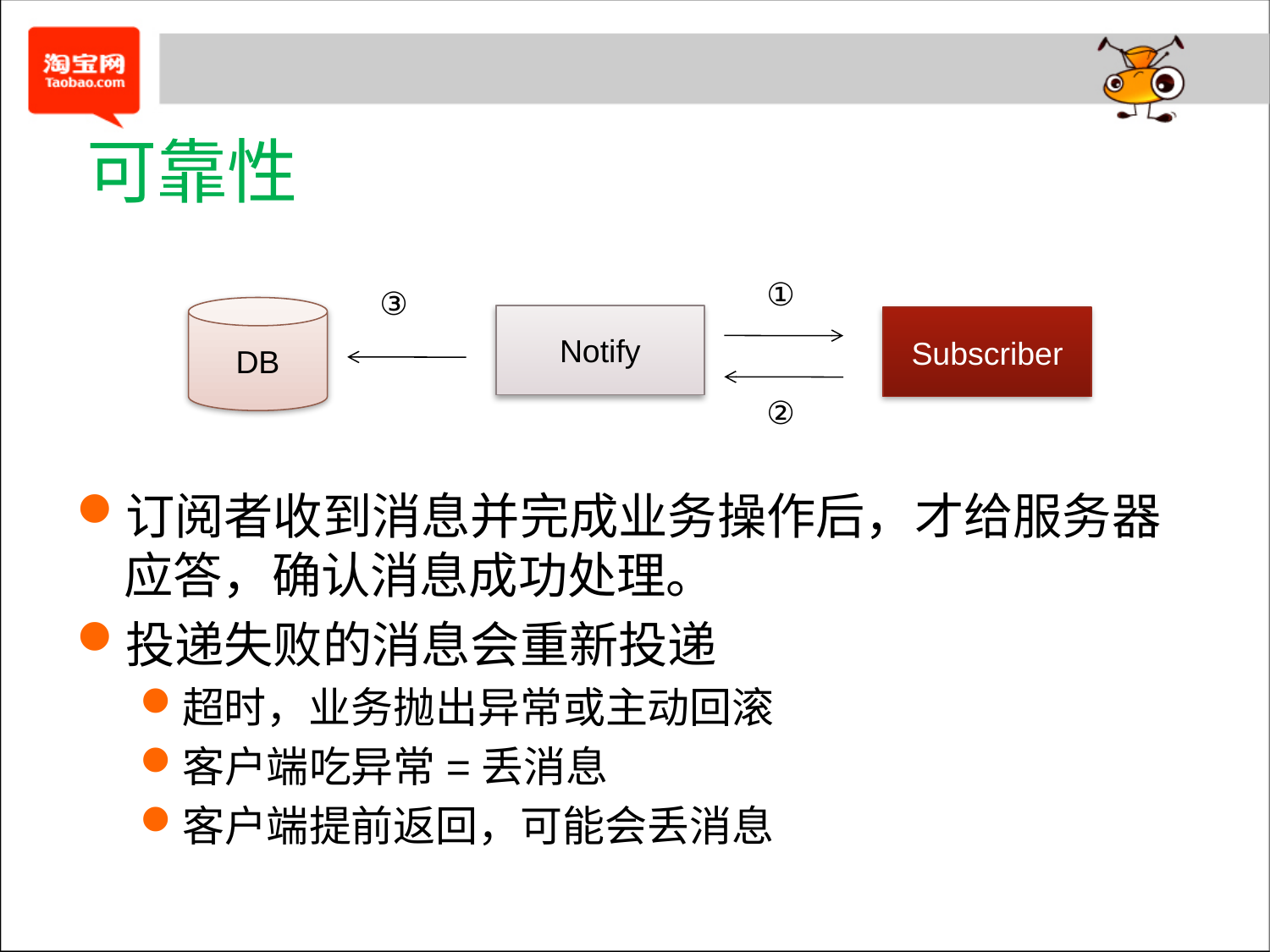

# 可靠性

订阅者收到消息并完成业务操作后，才给服务器应答，确认消息成功处理。
投递失败的消息会重新投递
超时，业务抛出异常或主动回滚
客户端吃异常=丢消息
客户端提前返回，可能会丢消息
①
③
DB
Notify
Subscriber
②